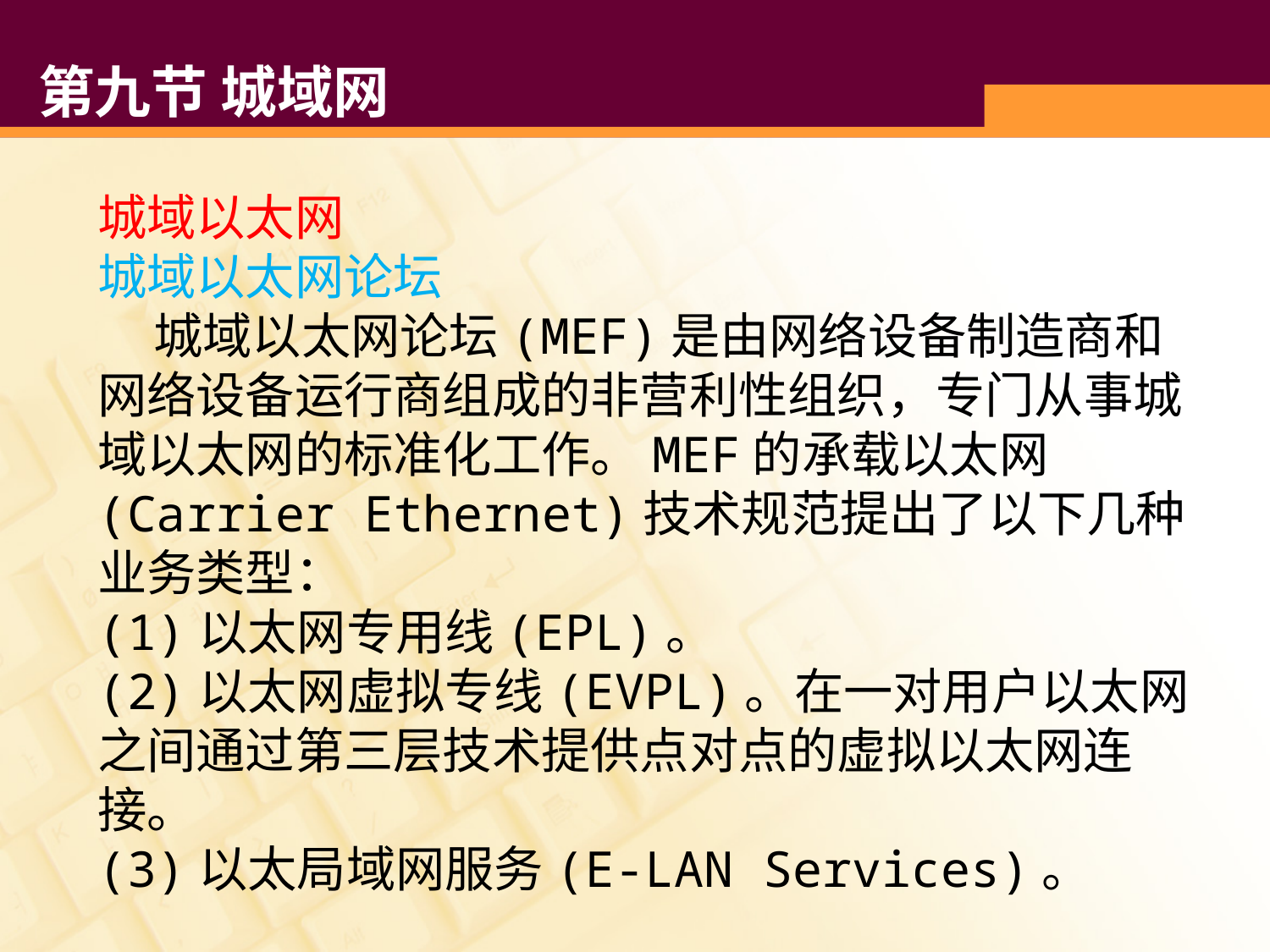

# 第九节 城域网
城域以太网
城域以太网论坛
    城域以太网论坛(MEF)是由网络设备制造商和网络设备运行商组成的非营利性组织，专门从事城域以太网的标准化工作。MEF的承载以太网(Carrier Ethernet)技术规范提出了以下几种业务类型：
(1)以太网专用线(EPL)。
(2)以太网虚拟专线(EVPL)。在一对用户以太网之间通过第三层技术提供点对点的虚拟以太网连接。
(3)以太局域网服务(E-LAN Services)。